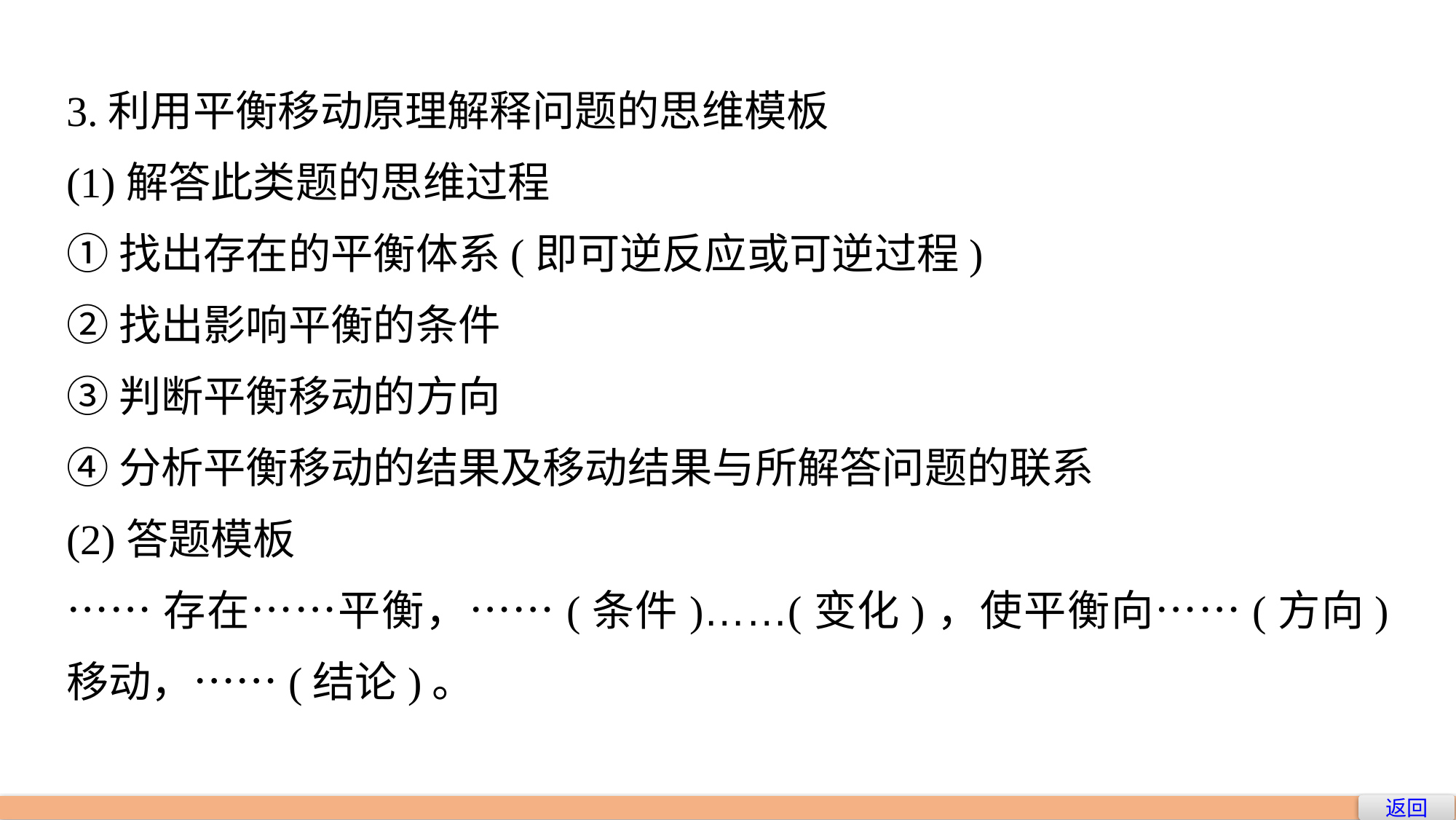

3.利用平衡移动原理解释问题的思维模板
(1)解答此类题的思维过程
①找出存在的平衡体系(即可逆反应或可逆过程)
②找出影响平衡的条件
③判断平衡移动的方向
④分析平衡移动的结果及移动结果与所解答问题的联系
(2)答题模板
……存在……平衡，……(条件)……(变化)，使平衡向……(方向)移动，……(结论)。
返回